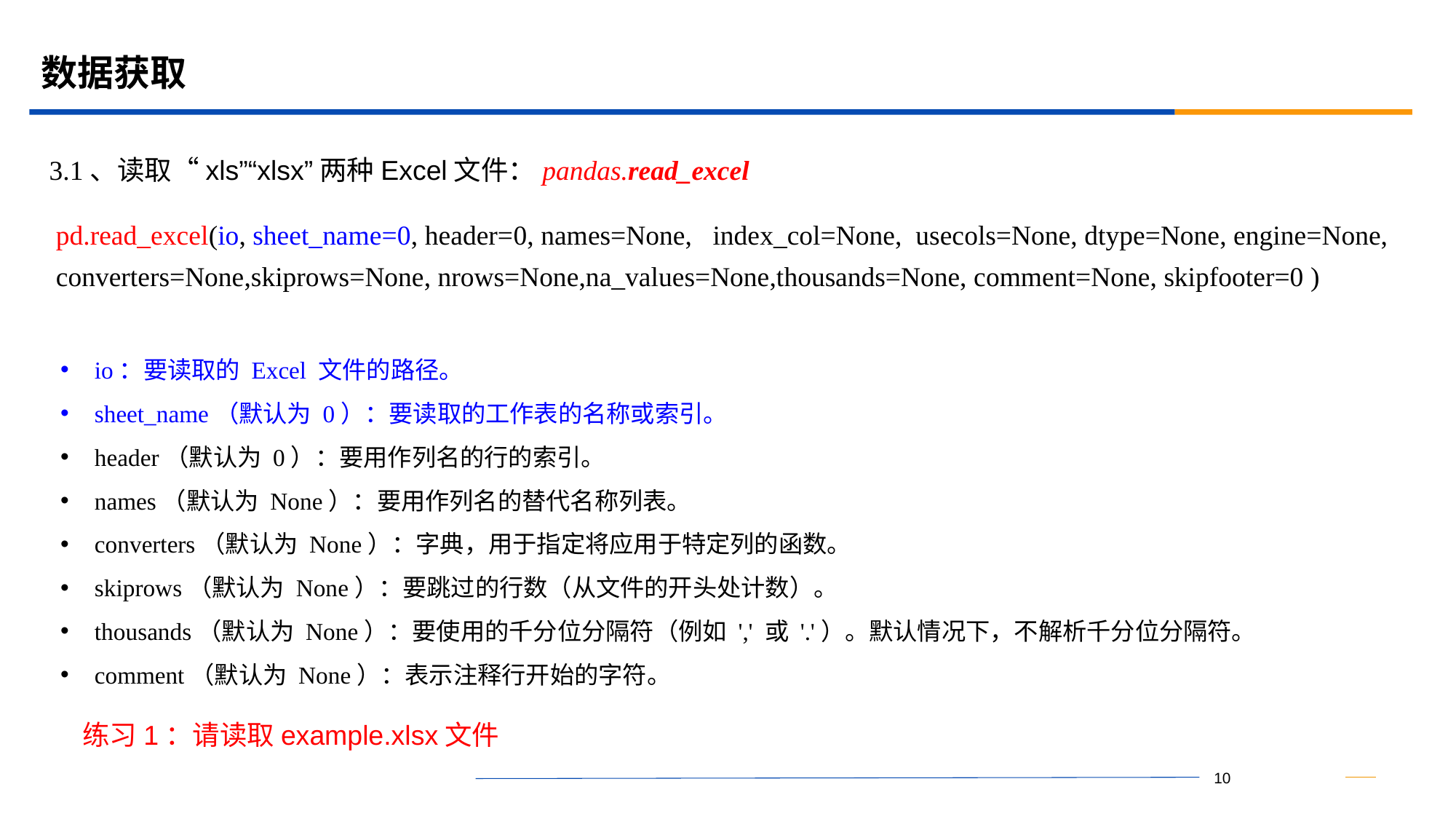

# 数据获取
3.1、读取“xls”“xlsx”两种Excel文件：pandas.read_excel

pd.read_excel(io, sheet_name=0, header=0, names=None,   index_col=None,  usecols=None, dtype=None, engine=None, converters=None,skiprows=None, nrows=None,na_values=None,thousands=None, comment=None, skipfooter=0 )
io：要读取的 Excel 文件的路径。
sheet_name（默认为 0）：要读取的工作表的名称或索引。
header（默认为 0）：要用作列名的行的索引。
names（默认为 None）：要用作列名的替代名称列表。
converters（默认为 None）：字典，用于指定将应用于特定列的函数。
skiprows（默认为 None）：要跳过的行数（从文件的开头处计数）。
thousands（默认为 None）：要使用的千分位分隔符（例如 ',' 或 '.'）。默认情况下，不解析千分位分隔符。
comment（默认为 None）：表示注释行开始的字符。
练习1：请读取example.xlsx文件